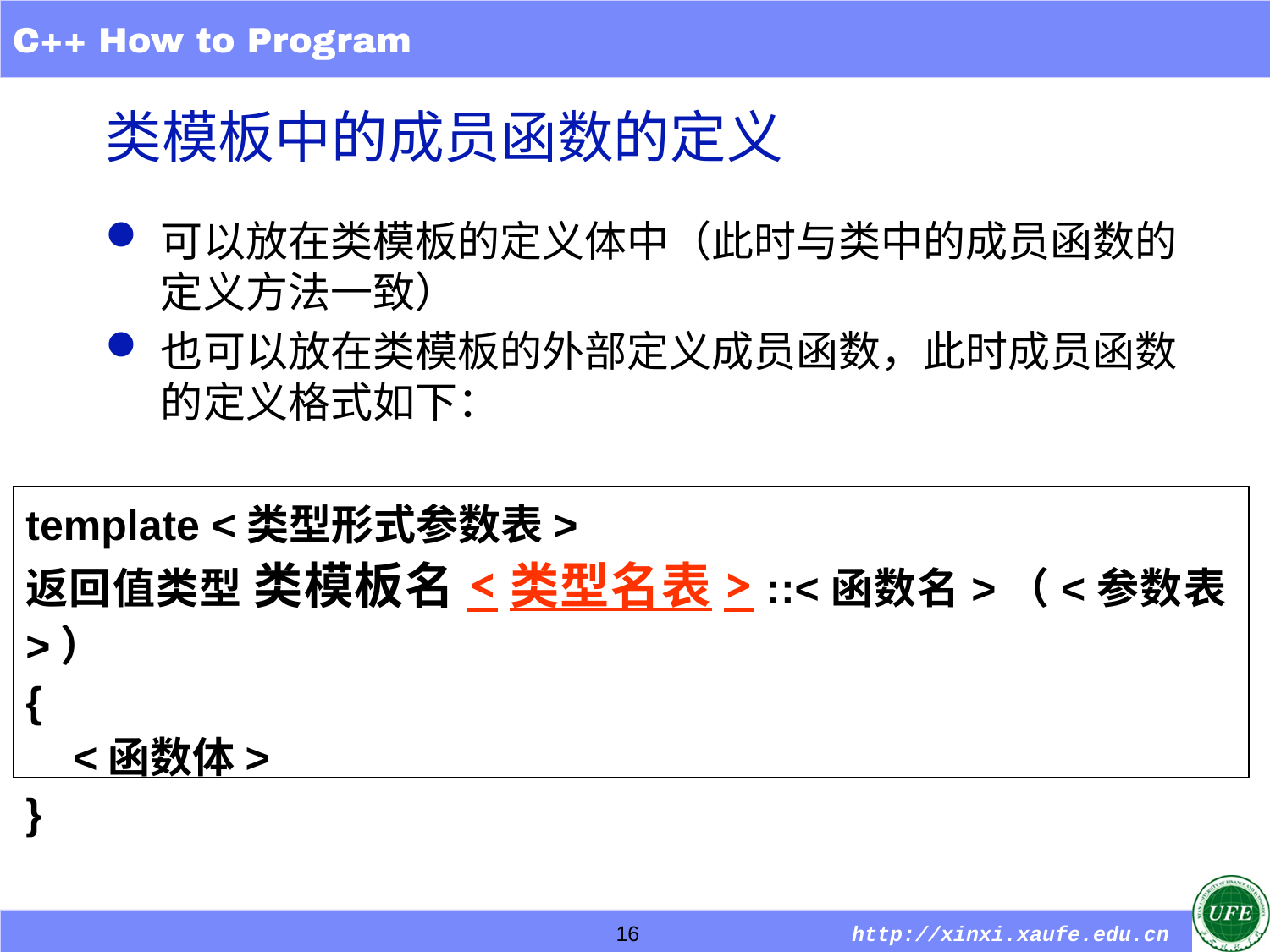

# 类模板中的成员函数的定义
可以放在类模板的定义体中（此时与类中的成员函数的定义方法一致）
也可以放在类模板的外部定义成员函数，此时成员函数的定义格式如下：
template <类型形式参数表>
返回值类型 类模板名<类型名表> ::<函数名>（<参数表>）
{
    <函数体>
}
16